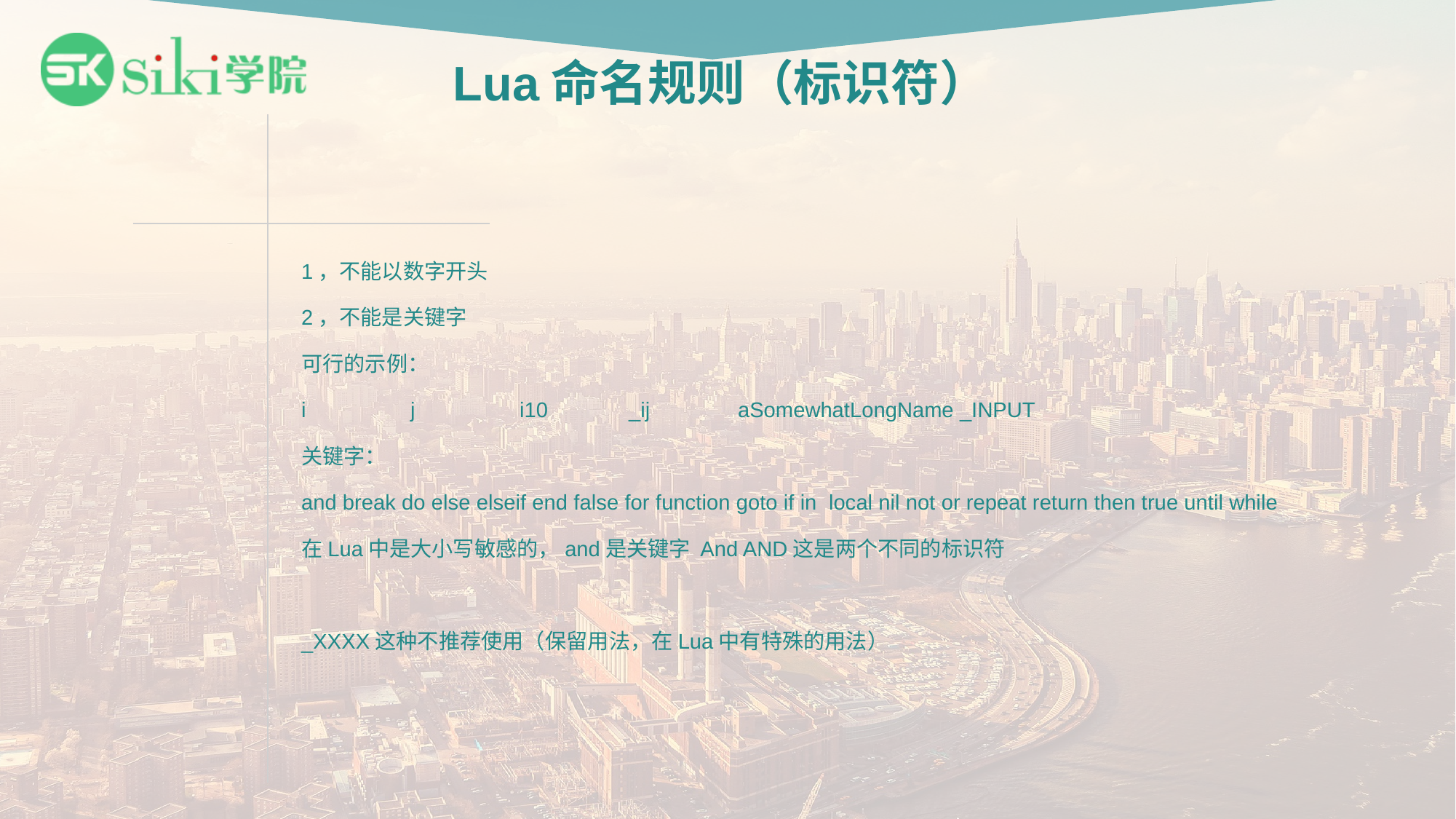

# Lua命名规则（标识符）
1，不能以数字开头
2，不能是关键字
可行的示例：
i	j	i10	_ij	aSomewhatLongName _INPUT
关键字：
and break do else elseif end false for function goto if in  local nil not or repeat return then true until while
在Lua中是大小写敏感的，and是关键字 And AND这是两个不同的标识符

_XXXX这种不推荐使用（保留用法，在Lua中有特殊的用法）